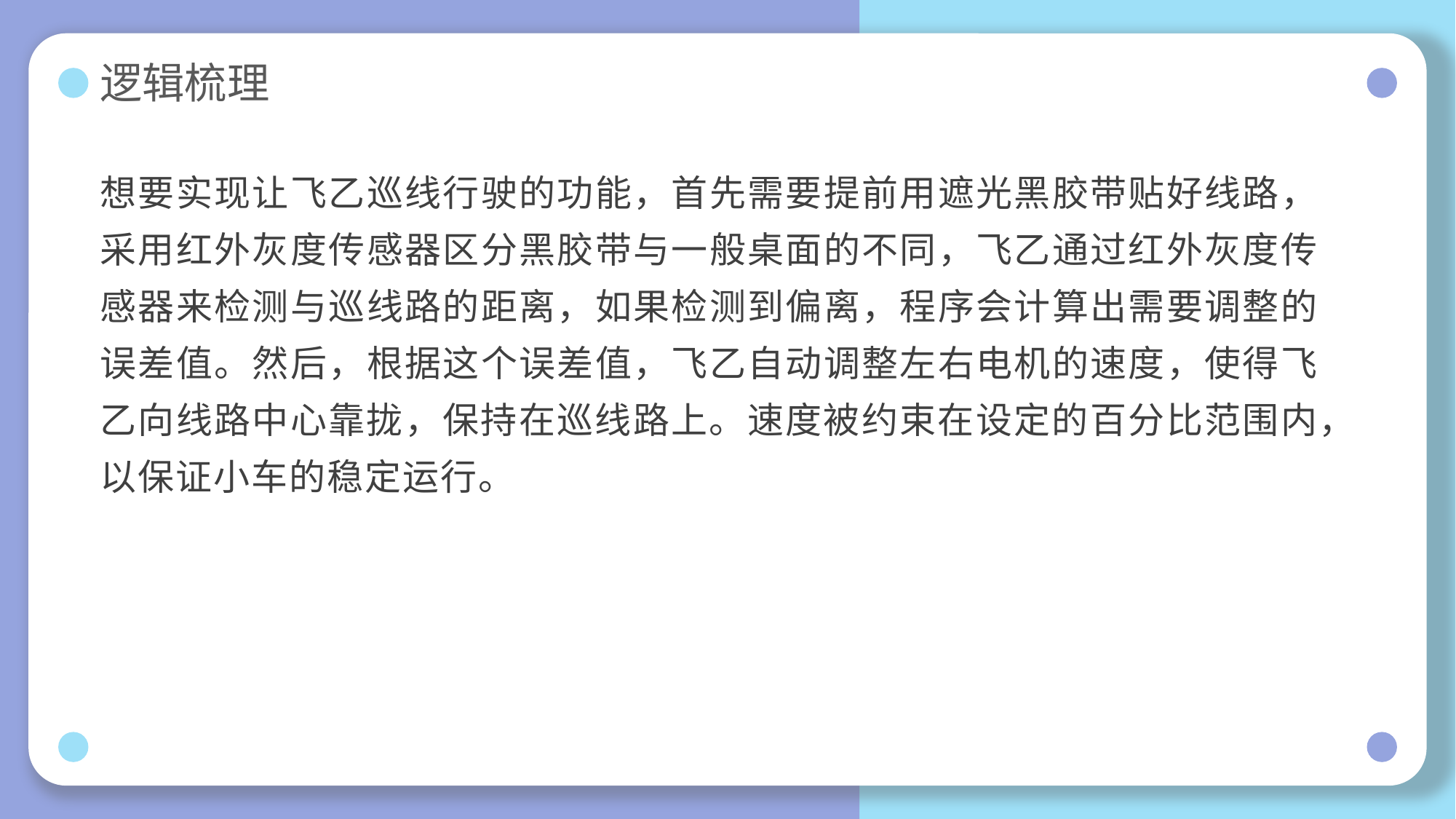

# 逻辑梳理
想要实现让飞乙巡线行驶的功能，首先需要提前用遮光黑胶带贴好线路，采用红外灰度传感器区分黑胶带与一般桌面的不同，飞乙通过红外灰度传感器来检测与巡线路的距离，如果检测到偏离，程序会计算出需要调整的误差值。然后，根据这个误差值，飞乙自动调整左右电机的速度，使得飞乙向线路中心靠拢，保持在巡线路上。速度被约束在设定的百分比范围内，以保证小车的稳定运行。